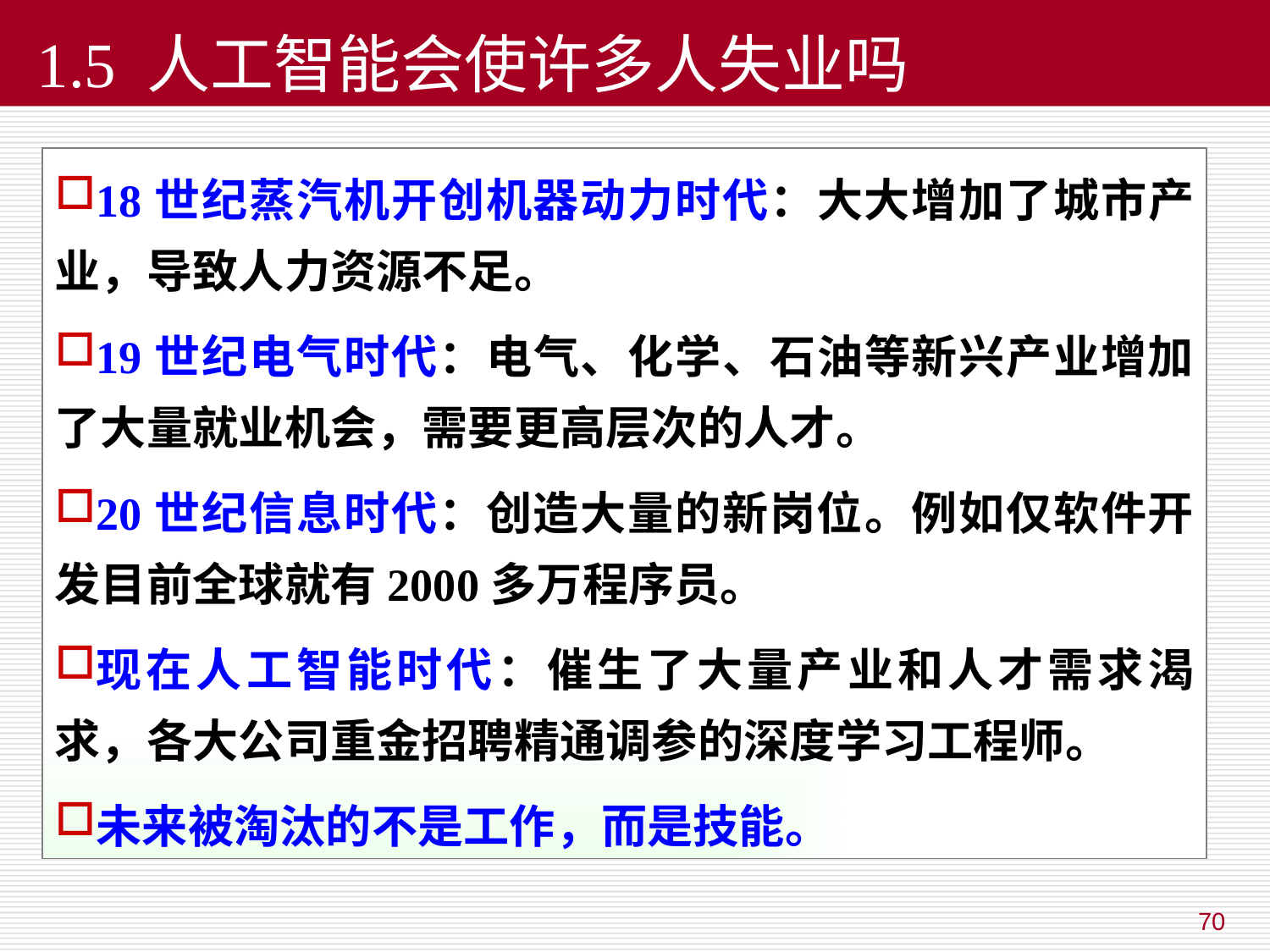

1.5 人工智能会使许多人失业吗
18世纪蒸汽机开创机器动力时代：大大增加了城市产业，导致人力资源不足。
19世纪电气时代：电气、化学、石油等新兴产业增加了大量就业机会，需要更高层次的人才。
20世纪信息时代：创造大量的新岗位。例如仅软件开发目前全球就有2000多万程序员。
现在人工智能时代：催生了大量产业和人才需求渴求，各大公司重金招聘精通调参的深度学习工程师。
未来被淘汰的不是工作，而是技能。
70